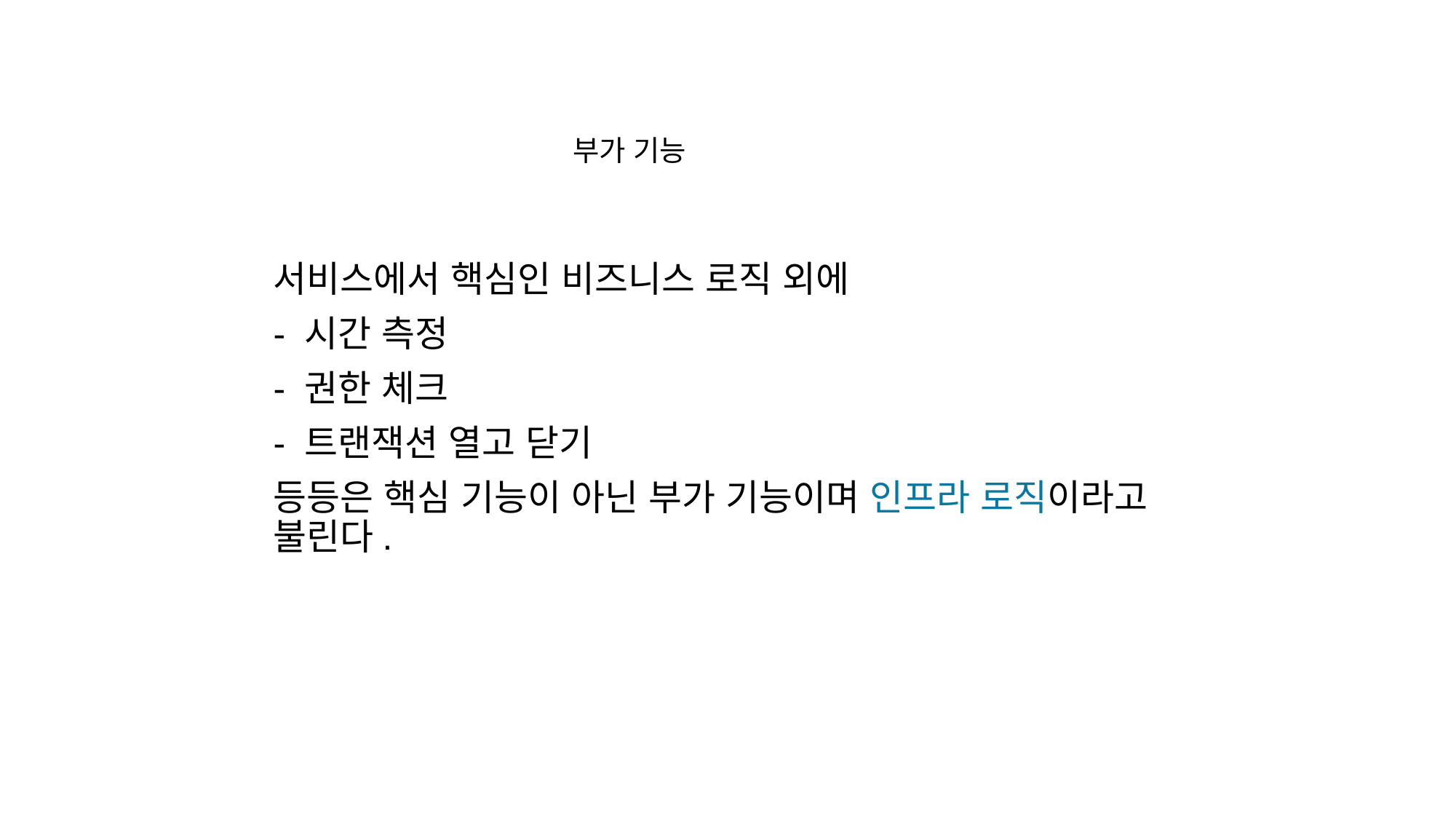

부가 기능
서비스에서 핵심인 비즈니스 로직 외에
- 시간 측정
- 권한 체크
- 트랜잭션 열고 닫기
등등은 핵심 기능이 아닌 부가 기능이며 인프라 로직이라고 불린다.